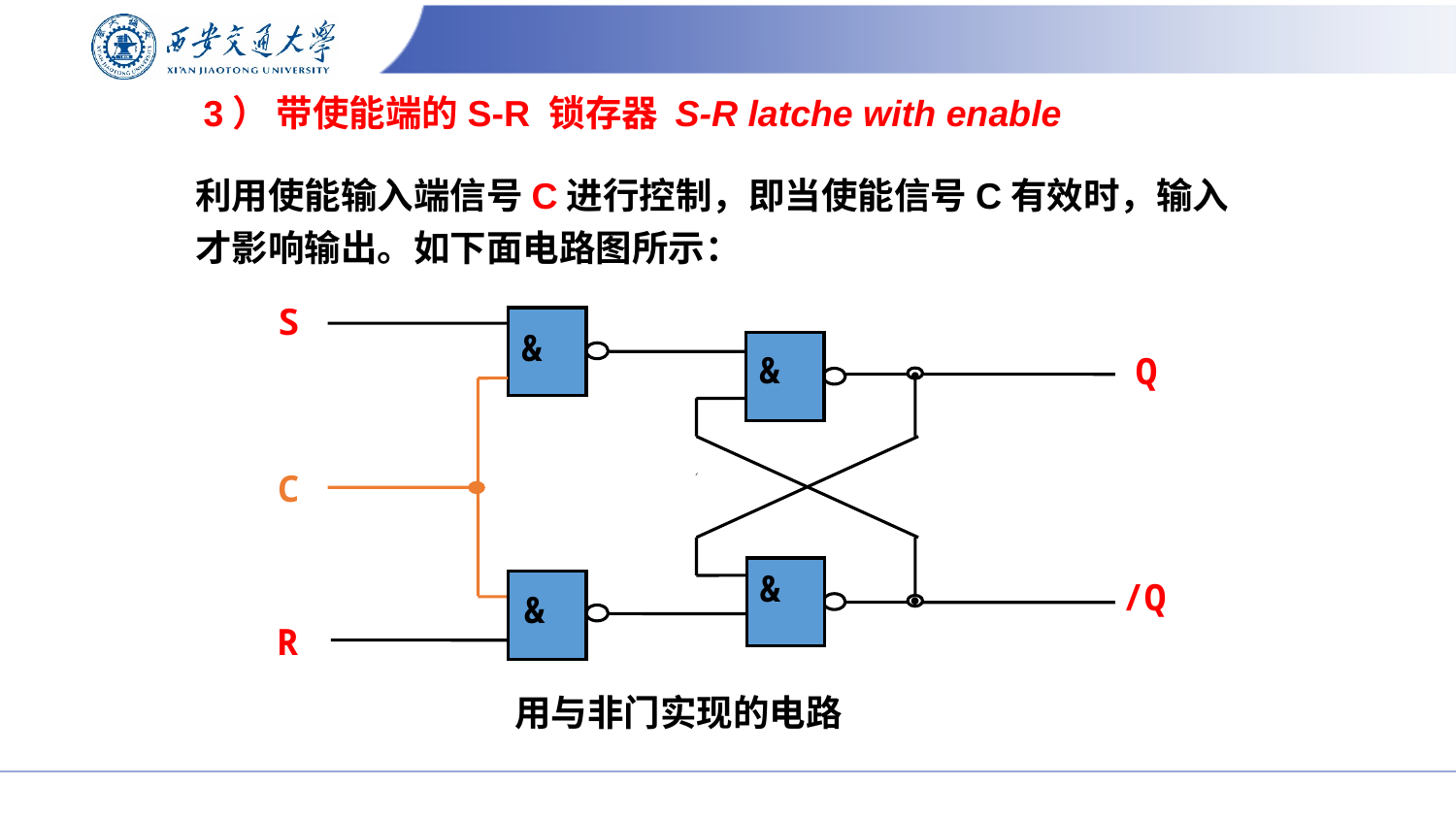

# 3） 带使能端的S-R 锁存器 S-R latche with enable
利用使能输入端信号C进行控制，即当使能信号C有效时，输入才影响输出。如下面电路图所示：
S

&

&
Q

C

&
/Q

&

R

             用与非门实现的电路
●
●